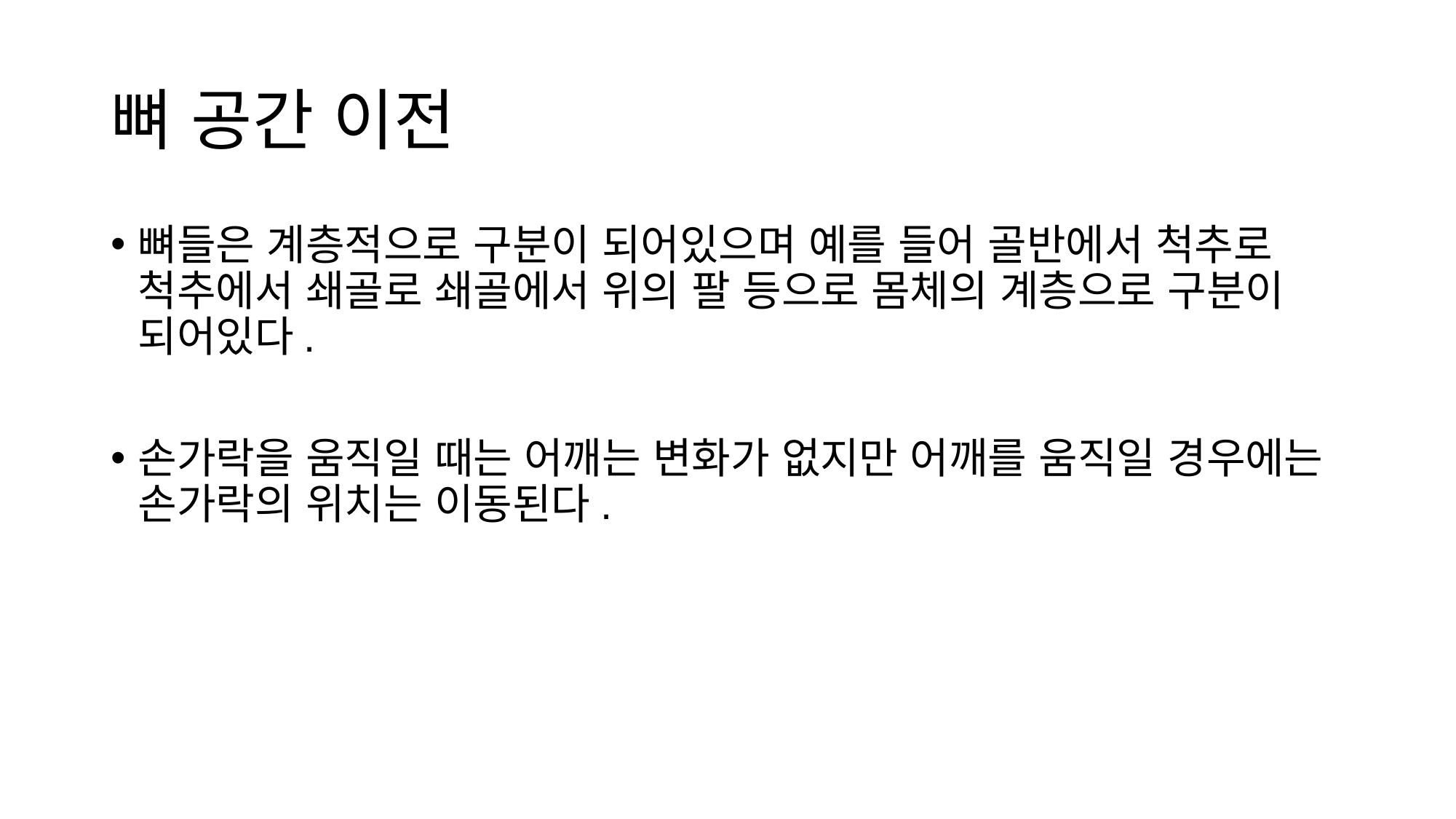

# 뼈 공간 이전
뼈들은 계층적으로 구분이 되어있으며 예를 들어 골반에서 척추로 척추에서 쇄골로 쇄골에서 위의 팔 등으로 몸체의 계층으로 구분이 되어있다.

손가락을 움직일 때는 어깨는 변화가 없지만 어깨를 움직일 경우에는 손가락의 위치는 이동된다.